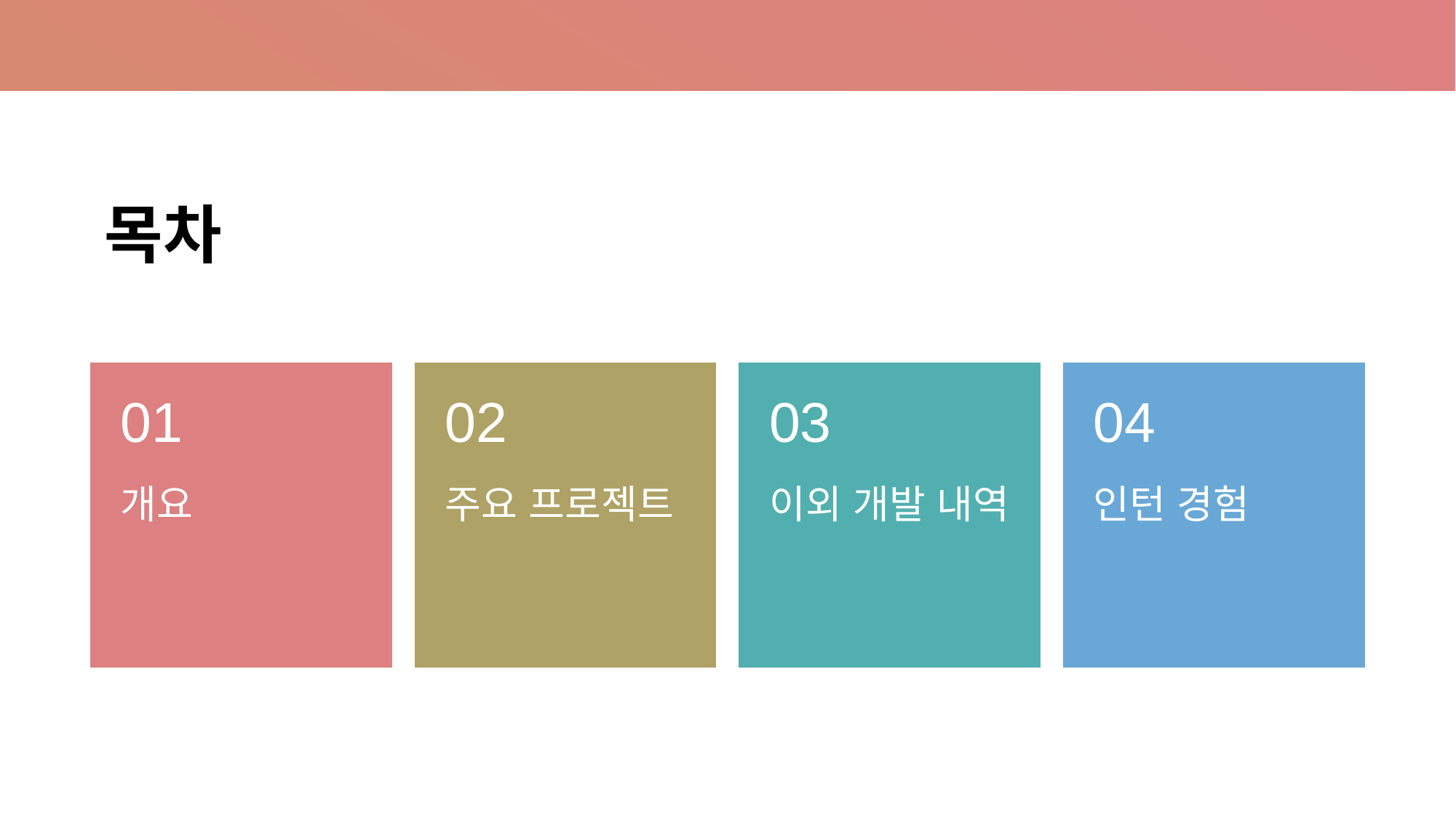

# 목차
개요
01
주요 프로젝트
02
이외 개발 내역
03
인턴 경험
04